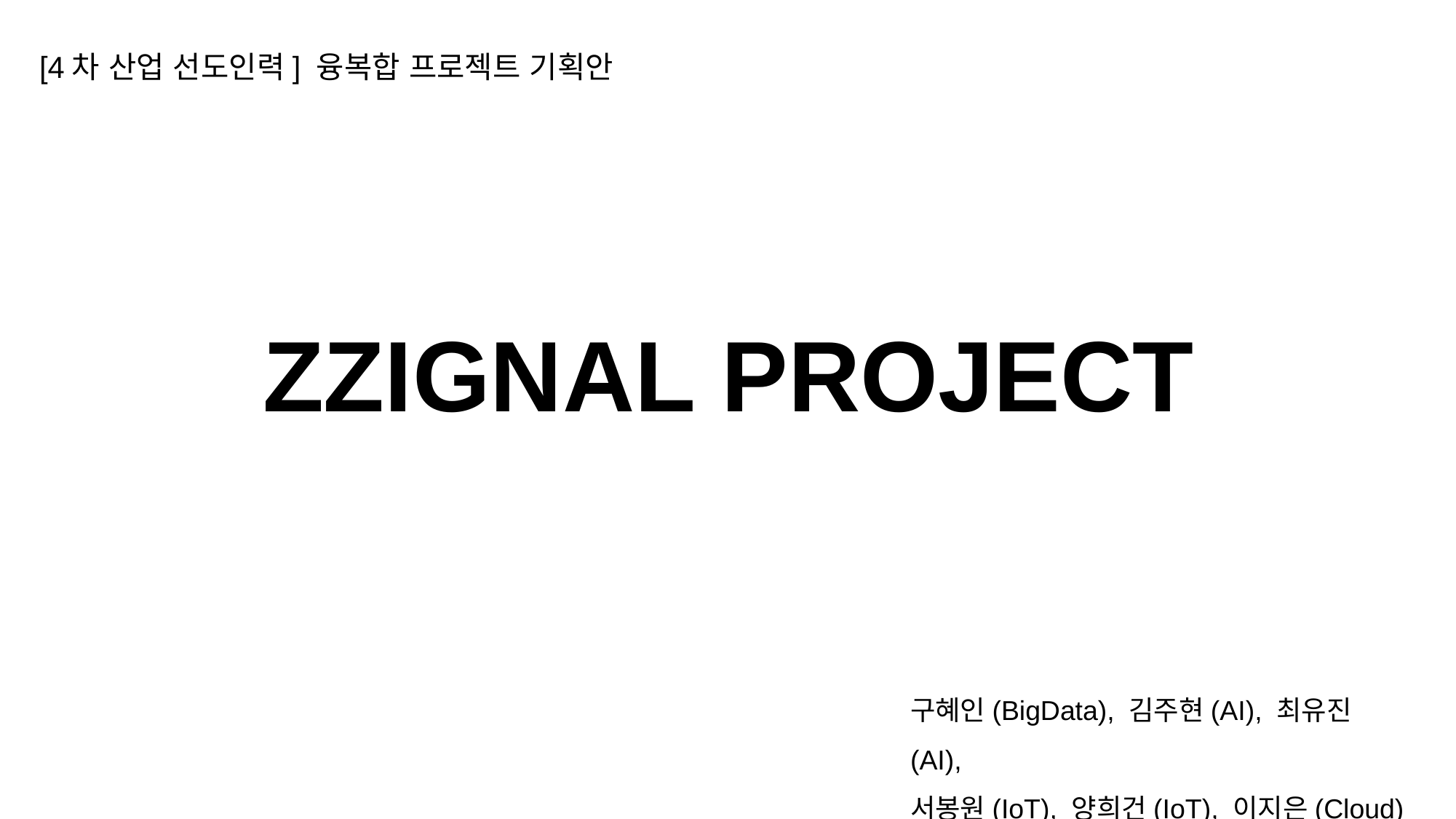

[4차 산업 선도인력] 융복합 프로젝트 기획안
ZZIGNAL PROJECT
구혜인(BigData), 김주현(AI), 최유진(AI),
서봉원(IoT), 양희건(IoT), 이지은(Cloud)